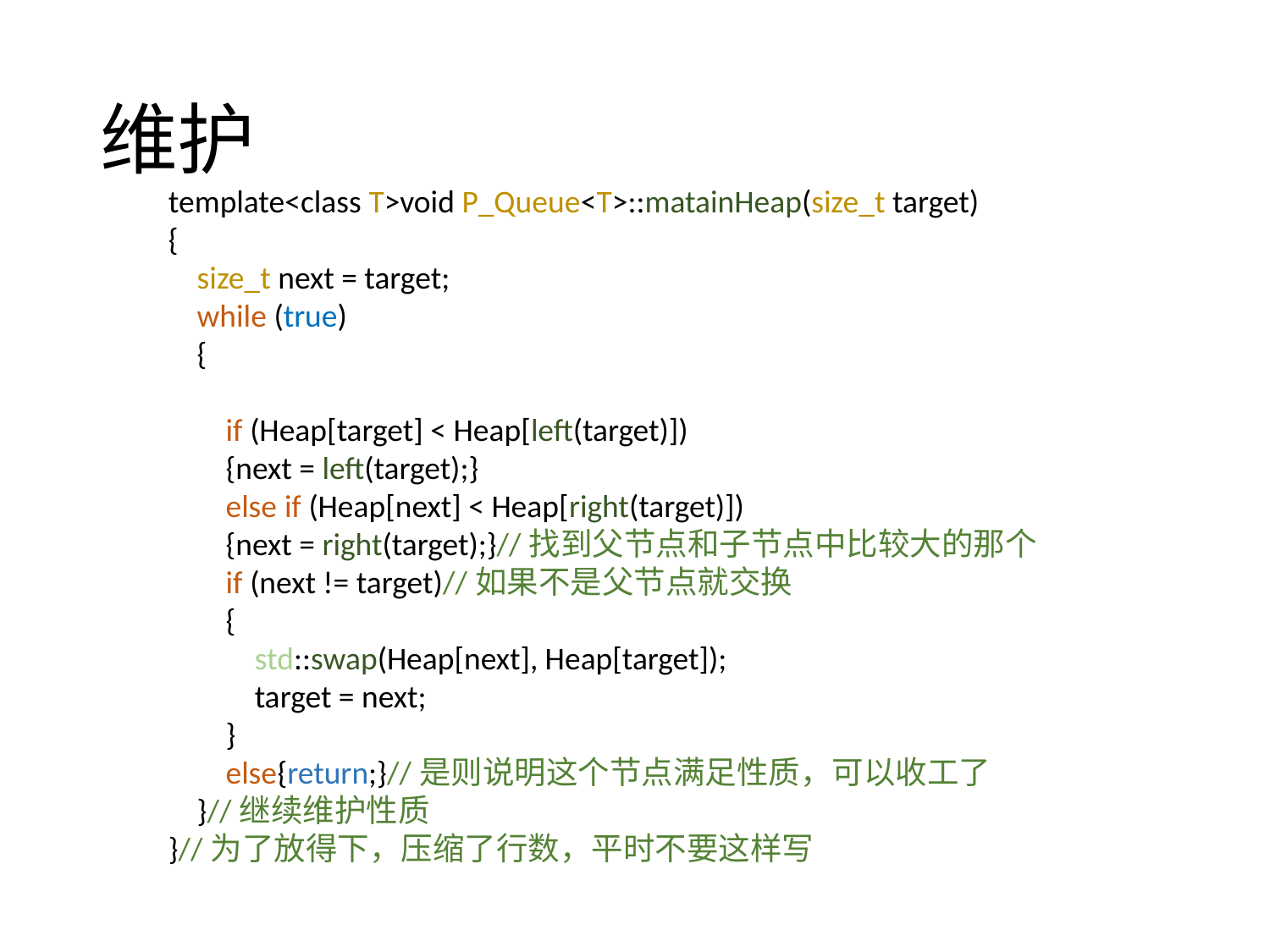

# 维护
    template<class T>void P_Queue<T>::matainHeap(size_t target)
    {
        size_t next = target;
        while (true)
        {
            if (Heap[target] < Heap[left(target)])
            {next = left(target);}
            else if (Heap[next] < Heap[right(target)])
            {next = right(target);}//找到父节点和子节点中比较大的那个
            if (next != target)//如果不是父节点就交换
            {
                std::swap(Heap[next], Heap[target]);
                target = next;
            }
            else{return;}//是则说明这个节点满足性质，可以收工了
        }//继续维护性质
    }//为了放得下，压缩了行数，平时不要这样写